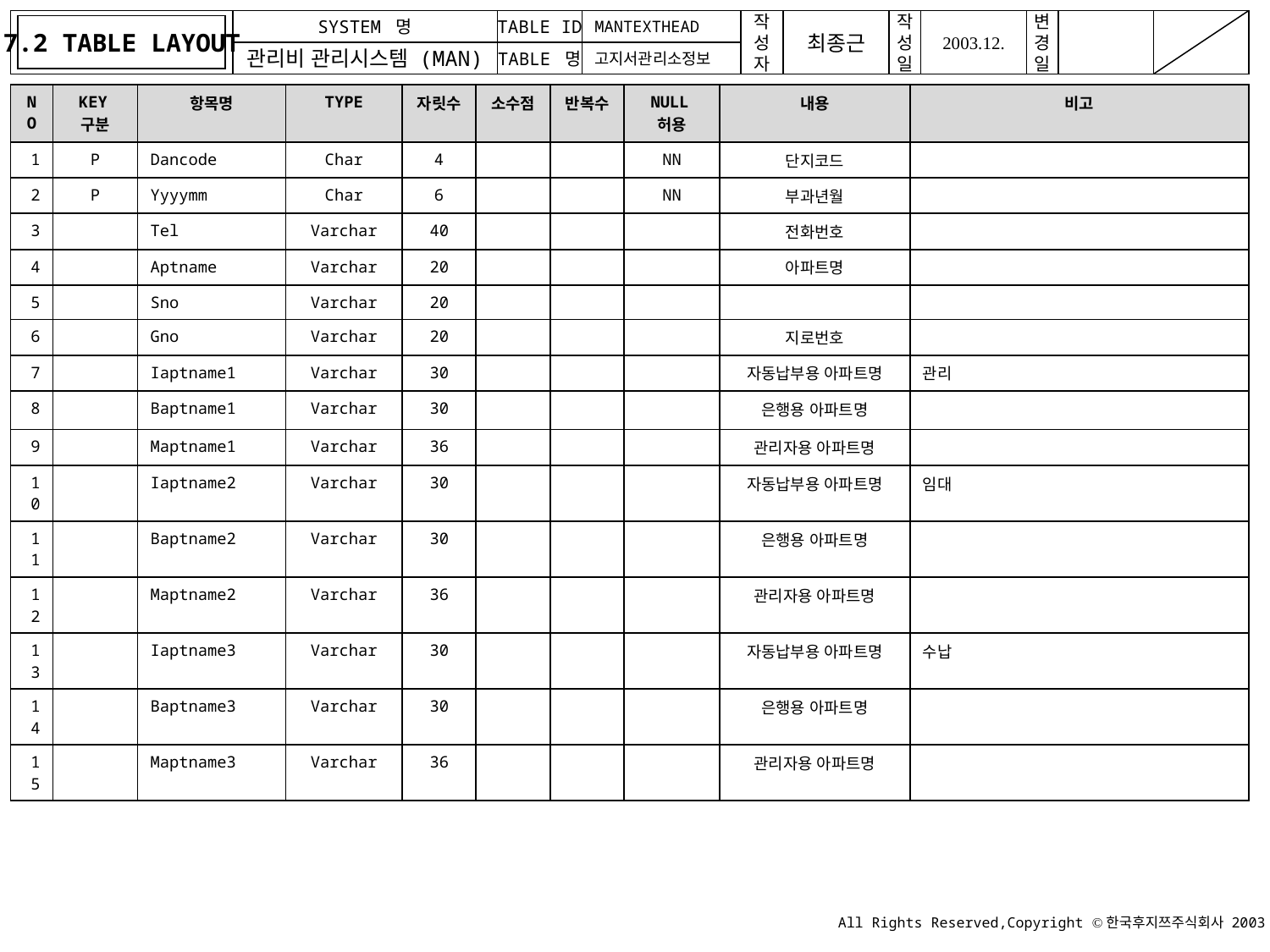

7.2 TABLE LAYOUT
MANTEXTHEAD
고지서관리소정보
| NO | KEY구분 | 항목명 | TYPE | 자릿수 | 소수점 | 반복수 | NULL허용 | 내용 | 비고 |
| --- | --- | --- | --- | --- | --- | --- | --- | --- | --- |
| 1 | P | Dancode | Char | 4 |  |  | NN | 단지코드 |  |
| 2 | P | Yyyymm | Char | 6 |  |  | NN | 부과년월 |  |
| 3 |  | Tel | Varchar | 40 |  |  |  | 전화번호 |  |
| 4 |  | Aptname | Varchar | 20 |  |  |  | 아파트명 |  |
| 5 |  | Sno | Varchar | 20 |  |  |  |  |  |
| 6 |  | Gno | Varchar | 20 |  |  |  | 지로번호 |  |
| 7 |  | Iaptname1 | Varchar | 30 |  |  |  | 자동납부용 아파트명 | 관리 |
| 8 |  | Baptname1 | Varchar | 30 |  |  |  | 은행용 아파트명 |  |
| 9 |  | Maptname1 | Varchar | 36 |  |  |  | 관리자용 아파트명 |  |
| 10 |  | Iaptname2 | Varchar | 30 |  |  |  | 자동납부용 아파트명 | 임대 |
| 11 |  | Baptname2 | Varchar | 30 |  |  |  | 은행용 아파트명 |  |
| 12 |  | Maptname2 | Varchar | 36 |  |  |  | 관리자용 아파트명 |  |
| 13 |  | Iaptname3 | Varchar | 30 |  |  |  | 자동납부용 아파트명 | 수납 |
| 14 |  | Baptname3 | Varchar | 30 |  |  |  | 은행용 아파트명 |  |
| 15 |  | Maptname3 | Varchar | 36 |  |  |  | 관리자용 아파트명 |  |